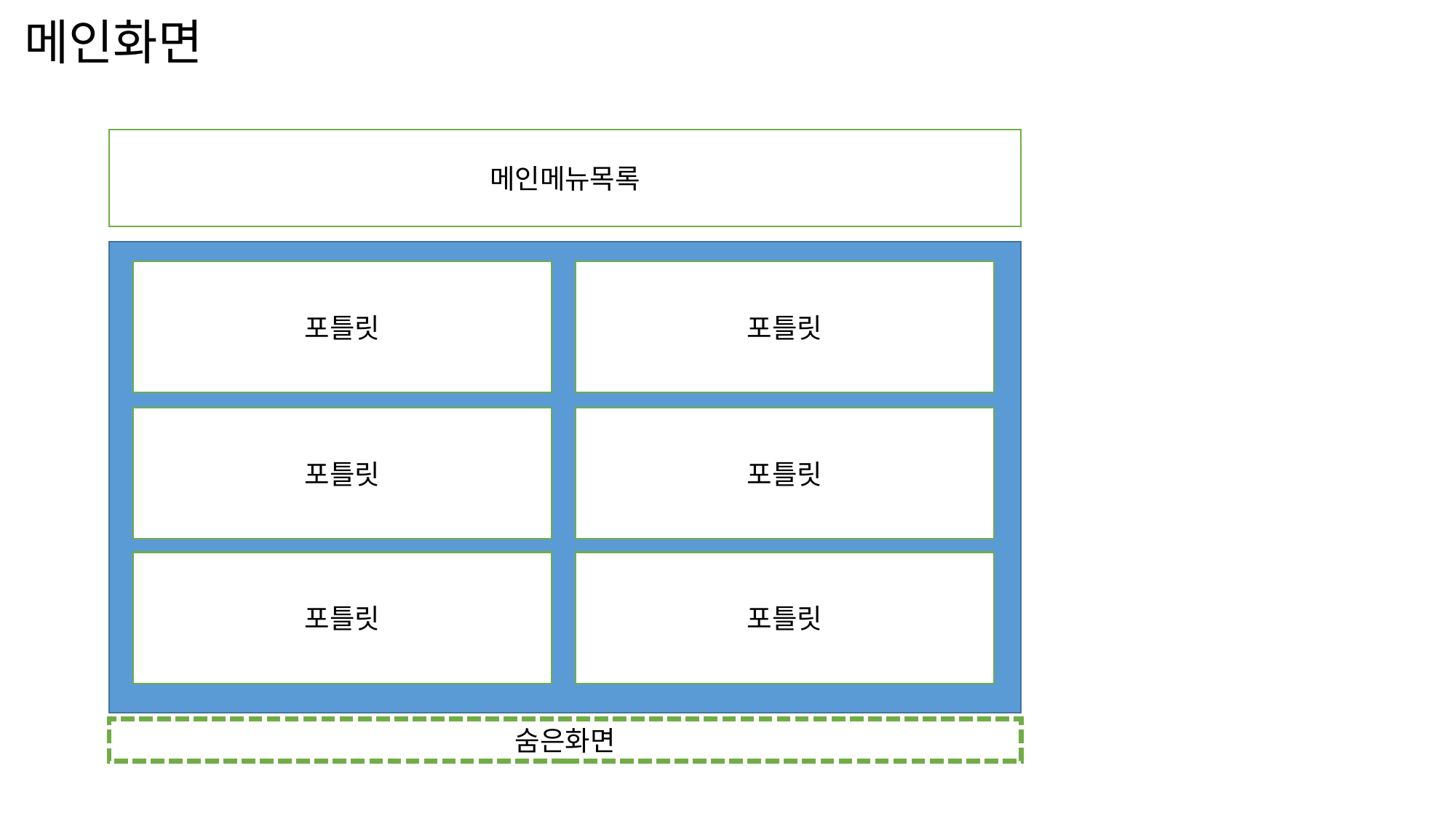

# 메인화면
메인메뉴목록

포틀릿
포틀릿
포틀릿
포틀릿
포틀릿
포틀릿
숨은화면